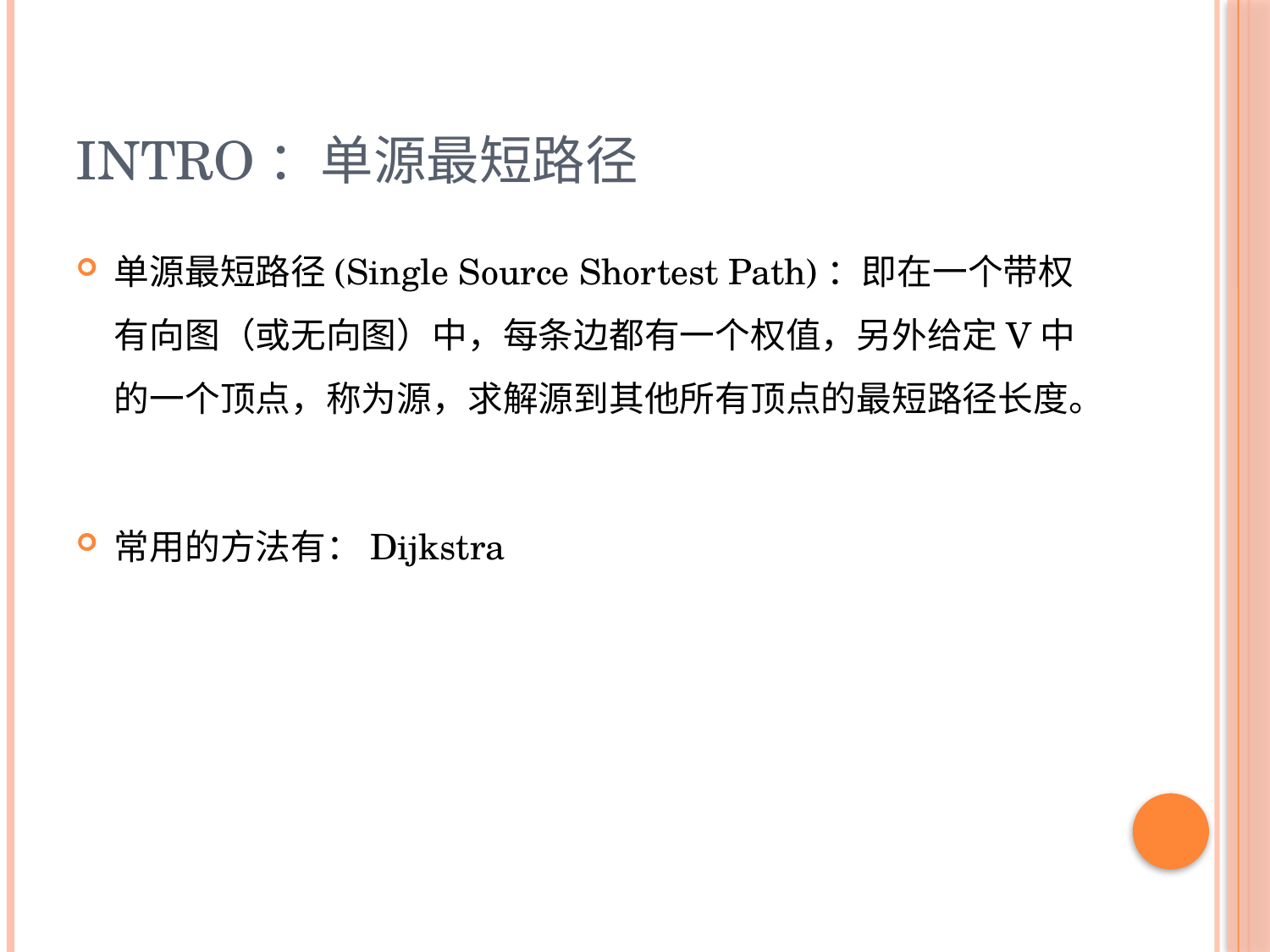

# Intro：单源最短路径
单源最短路径(Single Source Shortest Path)：即在一个带权有向图（或无向图）中，每条边都有一个权值，另外给定V中的一个顶点，称为源，求解源到其他所有顶点的最短路径长度。

常用的方法有：Dijkstra